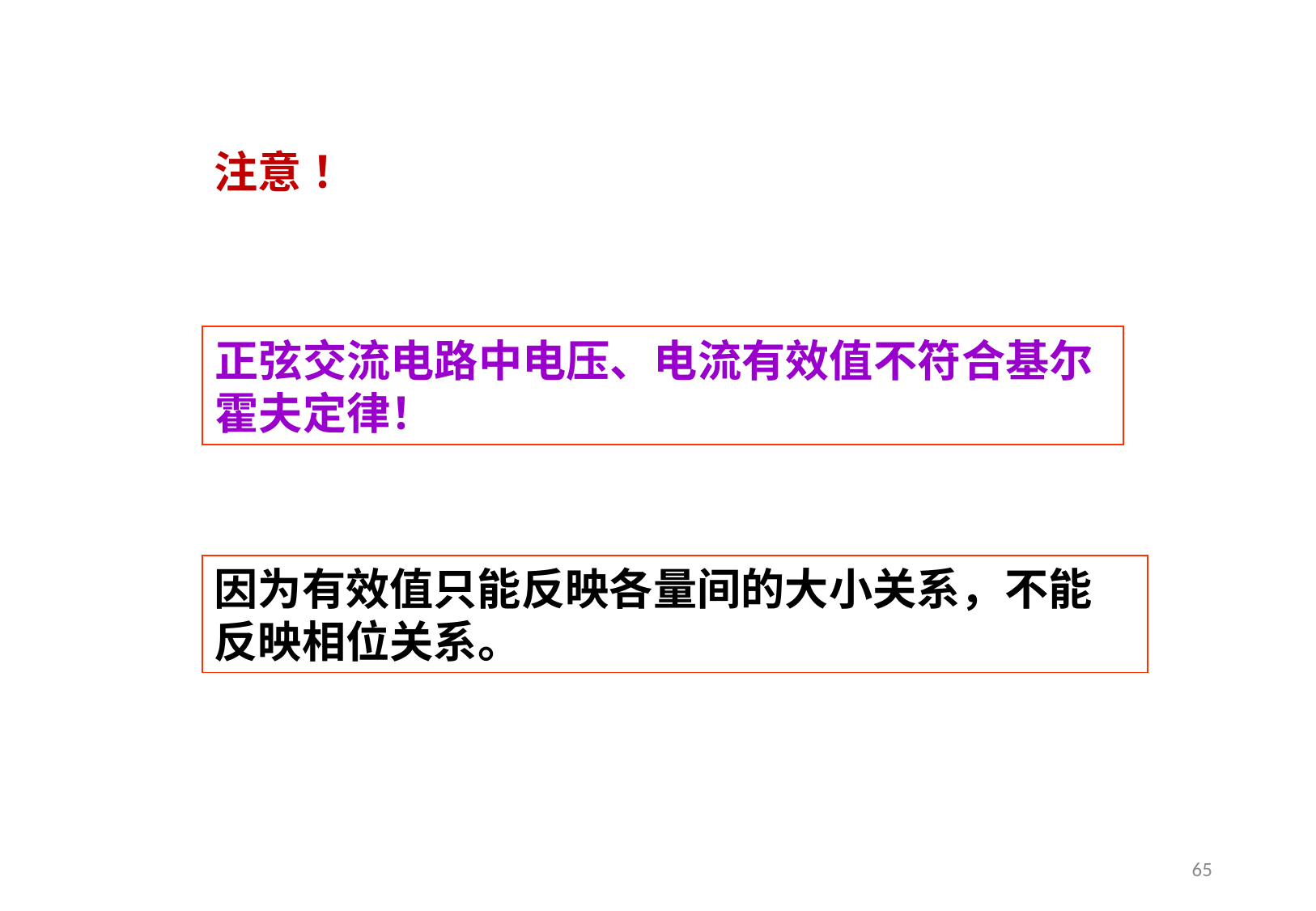

注意 ！
正弦交流电路中电压、电流有效值不符合基尔霍夫定律！
因为有效值只能反映各量间的大小关系，不能反映相位关系。
65